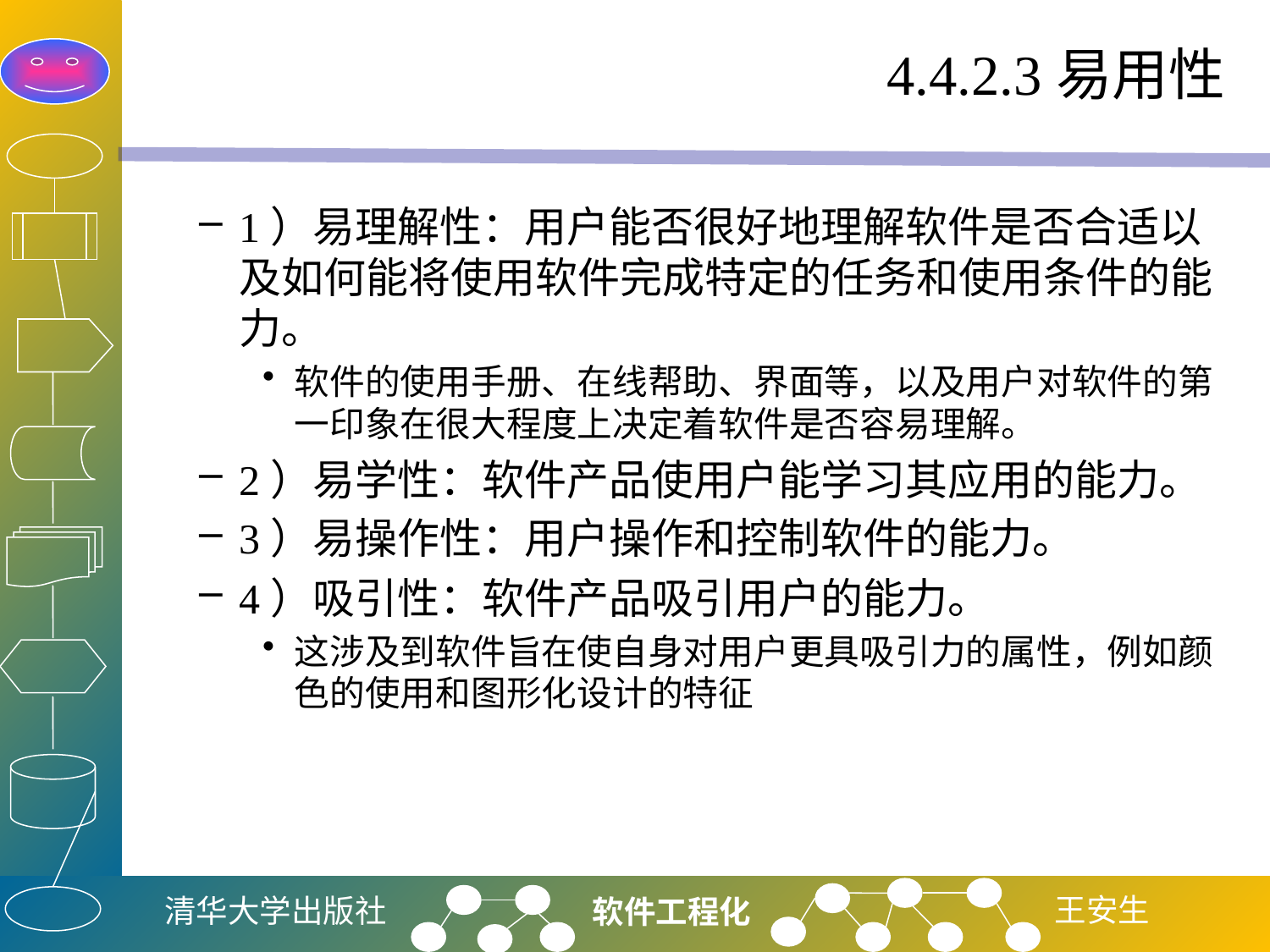

# 4.4.2.3易用性
1）易理解性：用户能否很好地理解软件是否合适以及如何能将使用软件完成特定的任务和使用条件的能力。
软件的使用手册、在线帮助、界面等，以及用户对软件的第一印象在很大程度上决定着软件是否容易理解。
2）易学性：软件产品使用户能学习其应用的能力。
3）易操作性：用户操作和控制软件的能力。
4）吸引性：软件产品吸引用户的能力。
这涉及到软件旨在使自身对用户更具吸引力的属性，例如颜色的使用和图形化设计的特征